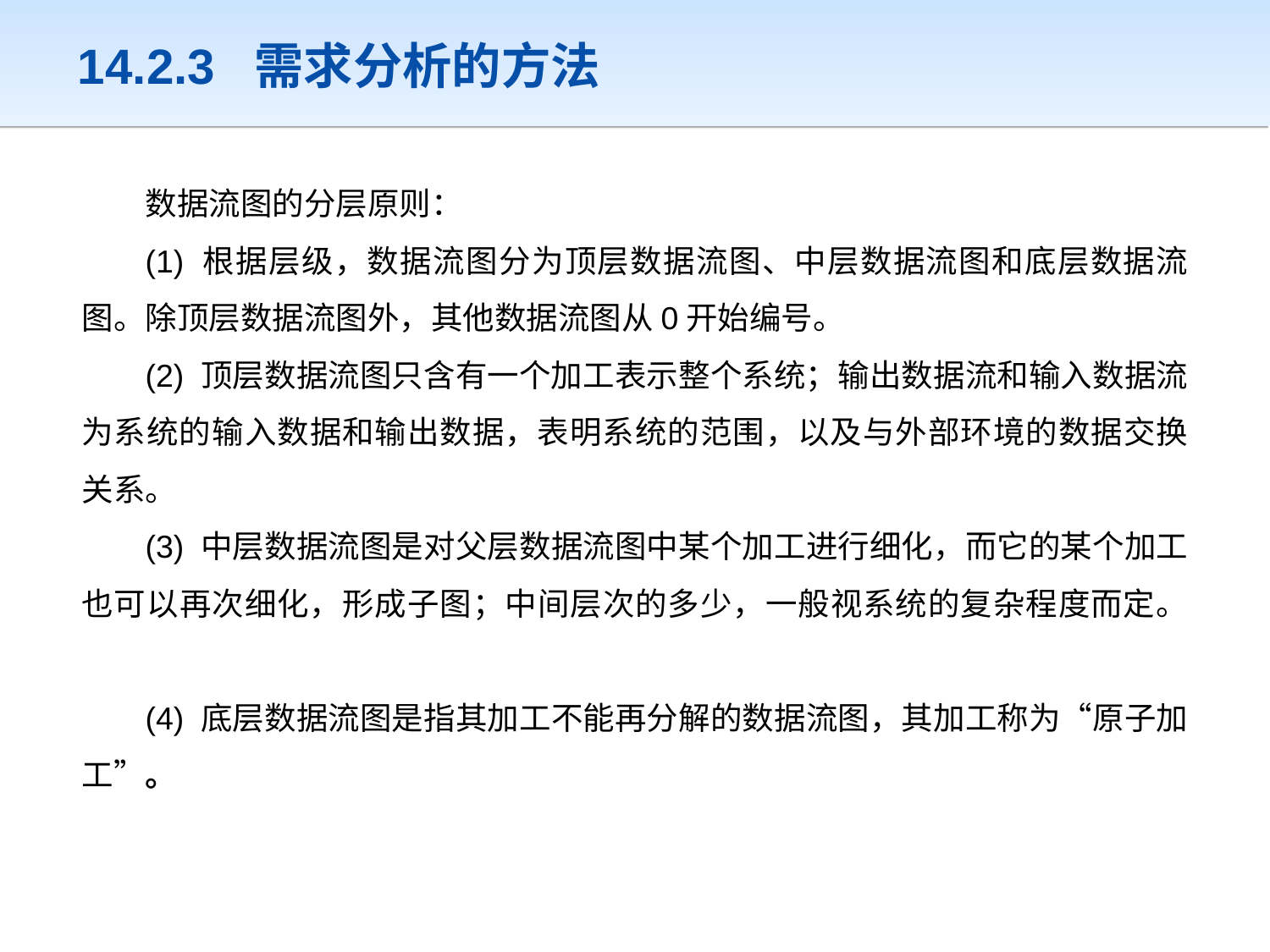

14.2.3  需求分析的方法

数据定义
数据流图的分层原则：
(1) 根据层级，数据流图分为顶层数据流图、中层数据流图和底层数据流图。除顶层数据流图外，其他数据流图从0开始编号。
(2) 顶层数据流图只含有一个加工表示整个系统；输出数据流和输入数据流为系统的输入数据和输出数据，表明系统的范围，以及与外部环境的数据交换关系。
(3) 中层数据流图是对父层数据流图中某个加工进行细化，而它的某个加工也可以再次细化，形成子图；中间层次的多少，一般视系统的复杂程度而定。
(4) 底层数据流图是指其加工不能再分解的数据流图，其加工称为“原子加工”。